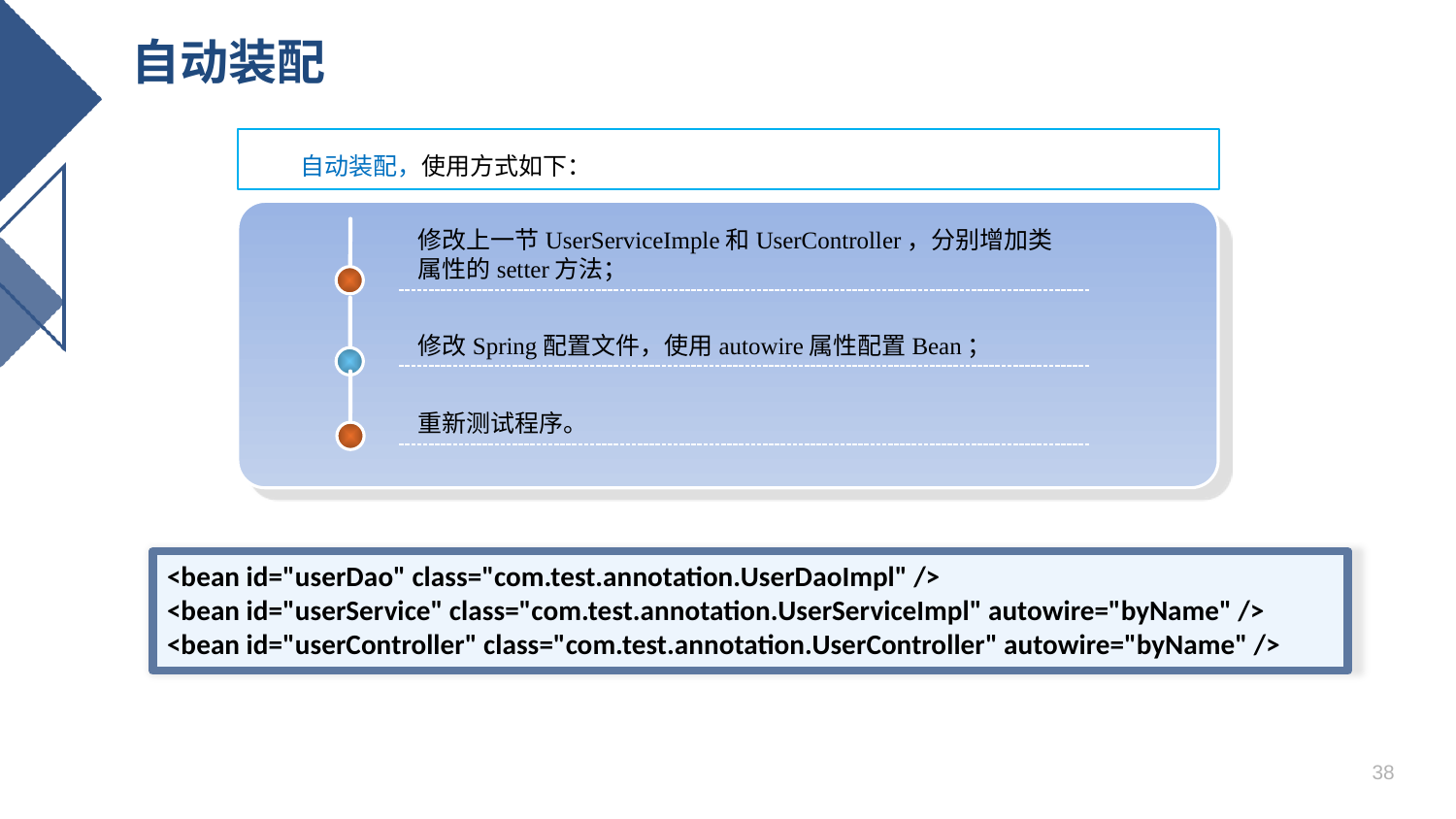

# 自动装配

        自动装配，使用方式如下：

修改上一节UserServiceImple和UserController，分别增加类属性的setter方法；

JDBC驱动器：由数据库厂商创建，也称为JDBC驱动程序。负责与特定的数据库连接，以及处理通信细节。

修改Spring配置文件，使用autowire属性配置Bean；

重新测试程序。

<bean id="userDao" class="com.test.annotation.UserDaoImpl" />
<bean id="userService" class="com.test.annotation.UserServiceImpl" autowire="byName" />
<bean id="userController" class="com.test.annotation.UserController" autowire="byName" />
38